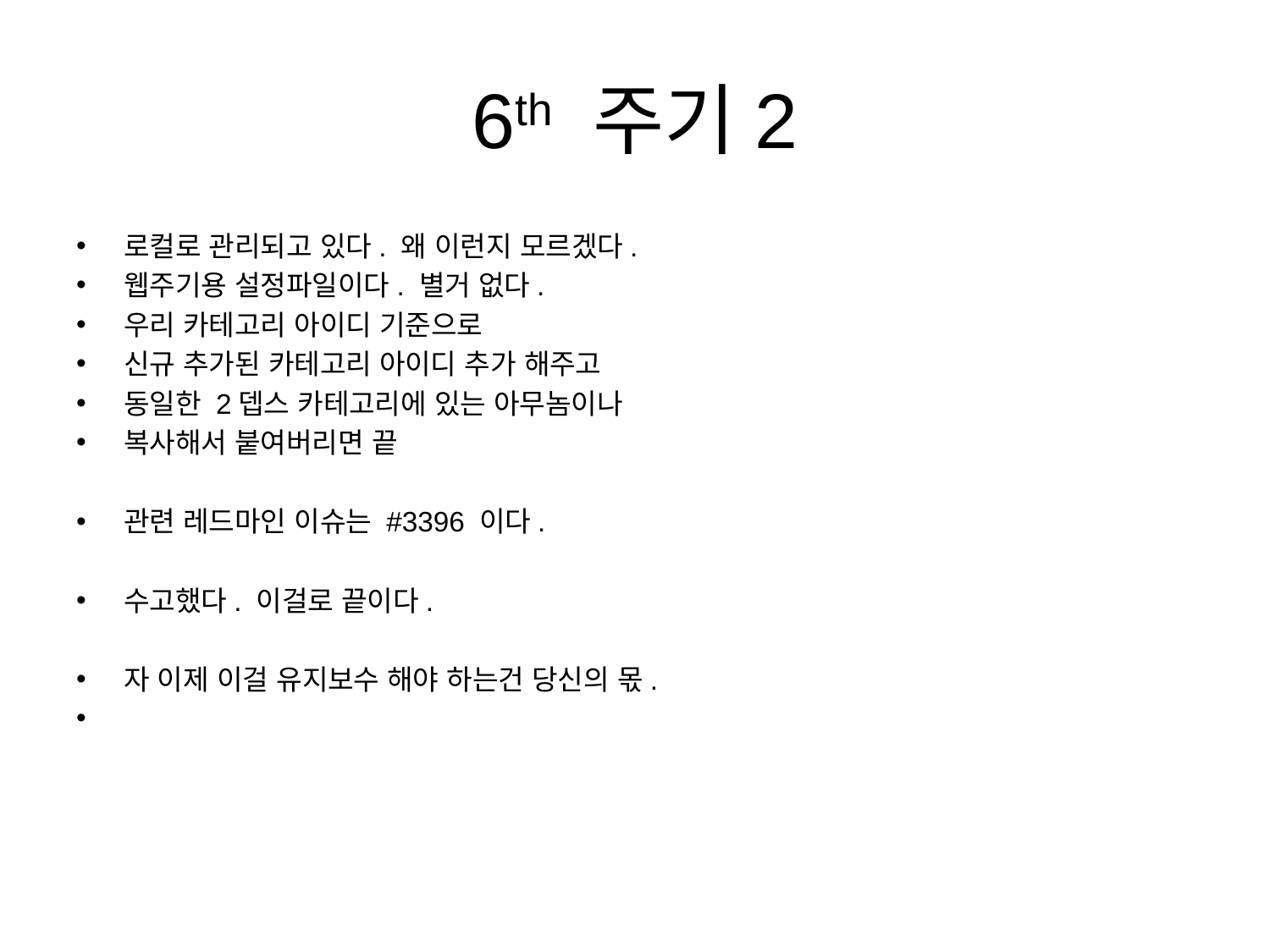

# 6th 주기2
로컬로 관리되고 있다. 왜 이런지 모르겠다.
웹주기용 설정파일이다. 별거 없다.
우리 카테고리 아이디 기준으로
신규 추가된 카테고리 아이디 추가 해주고
동일한 2뎁스 카테고리에 있는 아무놈이나
복사해서 붙여버리면 끝

관련 레드마인 이슈는 #3396 이다.

수고했다. 이걸로 끝이다.

자 이제 이걸 유지보수 해야 하는건 당신의 몫.